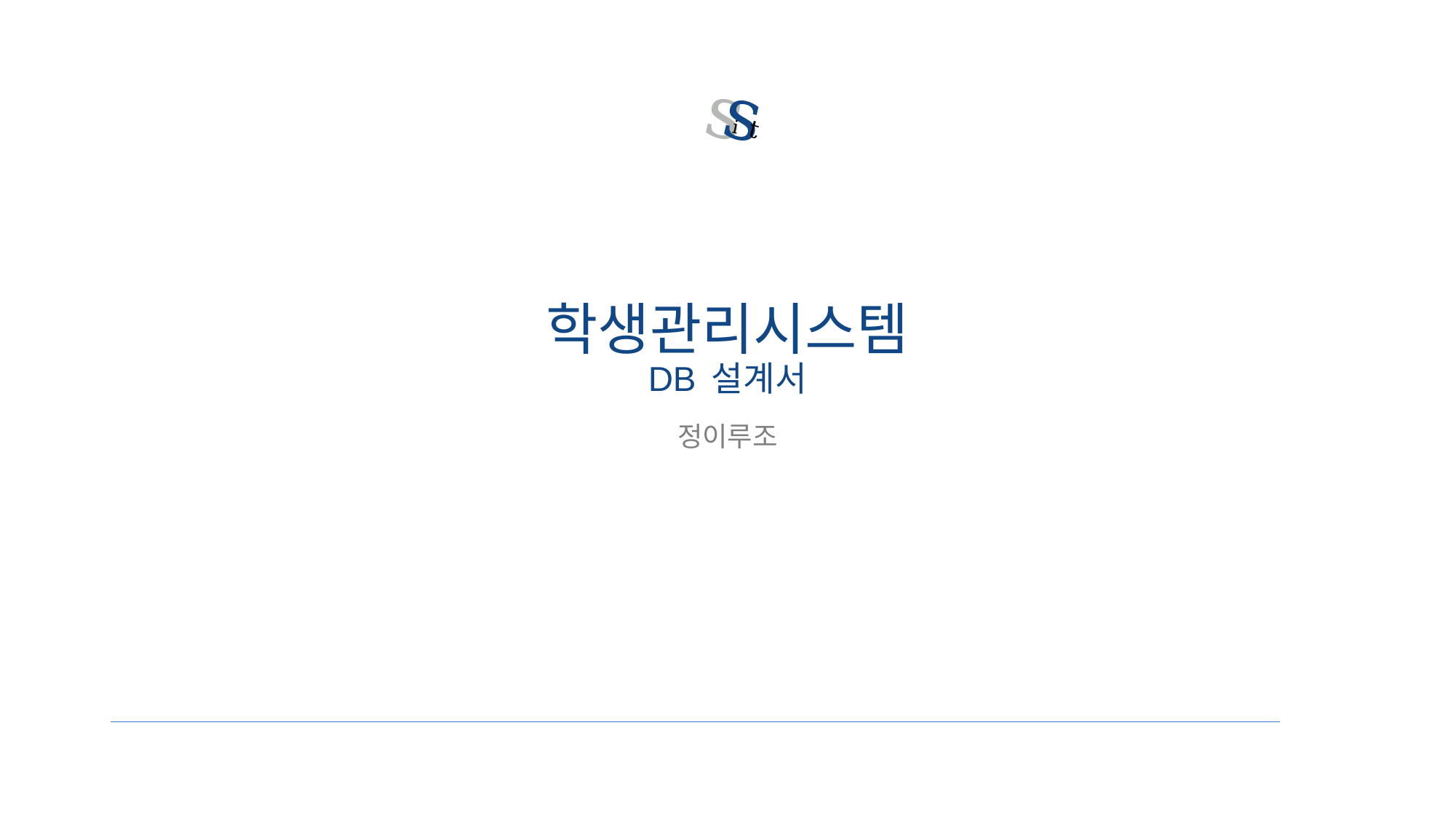

s
s
i
t
# 학생관리시스템 DB 설계서
정이루조